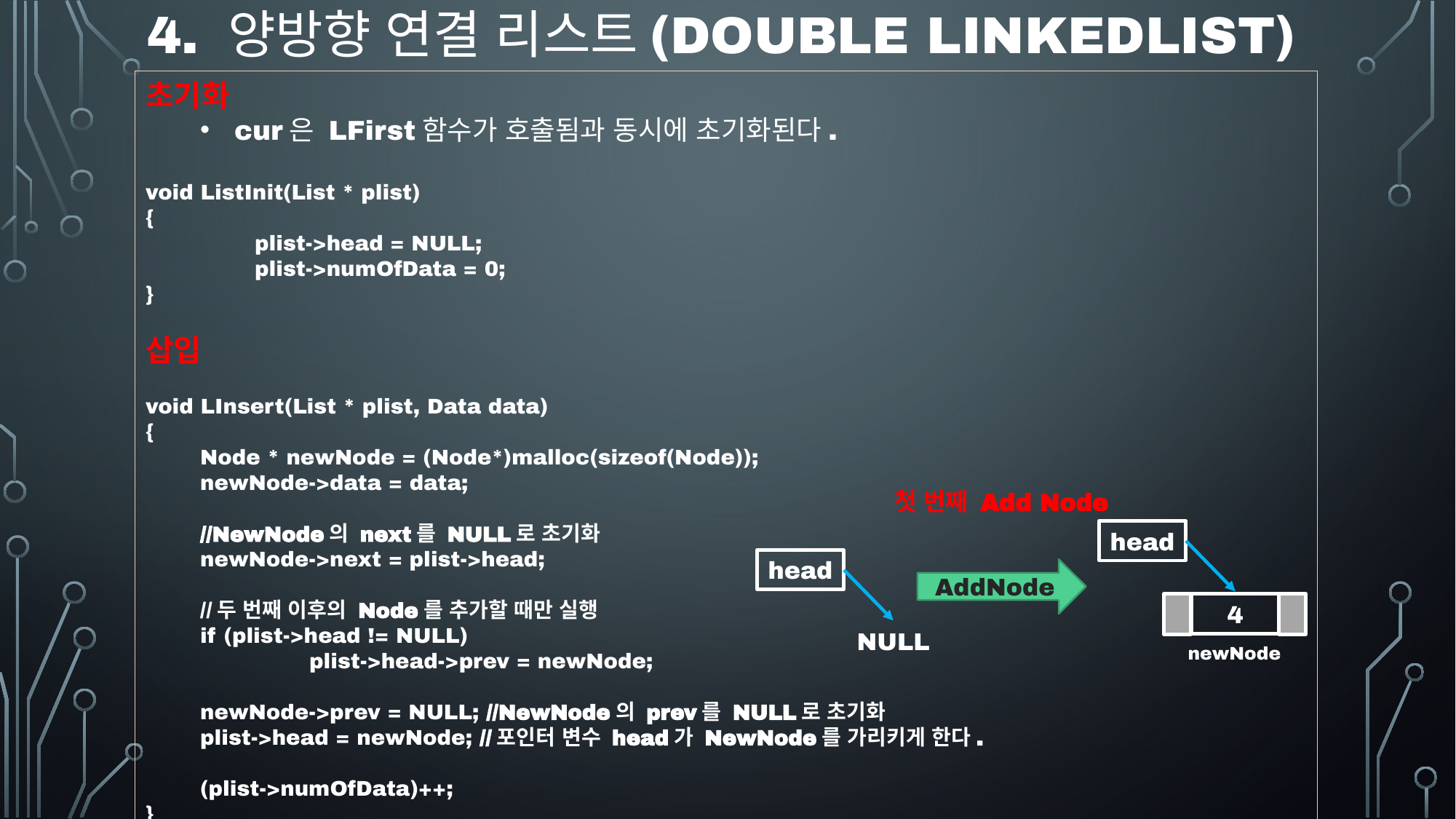

# 4. 양방향 연결 리스트(Double LinkedList)
초기화
cur은 LFirst함수가 호출됨과 동시에 초기화된다.

void ListInit(List * plist)
{
	plist->head = NULL;
	plist->numOfData = 0;
}

삽입

void LInsert(List * plist, Data data)
{
Node * newNode = (Node*)malloc(sizeof(Node));
newNode->data = data;

//NewNode의 next를 NULL로 초기화
newNode->next = plist->head;

//두 번째 이후의 Node를 추가할 때만 실행
if (plist->head != NULL)
	plist->head->prev = newNode;

newNode->prev = NULL; //NewNode의 prev를 NULL로 초기화
plist->head = newNode; //포인터 변수 head가 NewNode를 가리키게 한다.

(plist->numOfData)++;
}
첫 번째 Add Node
head

4

newNode
head
NULL
AddNode